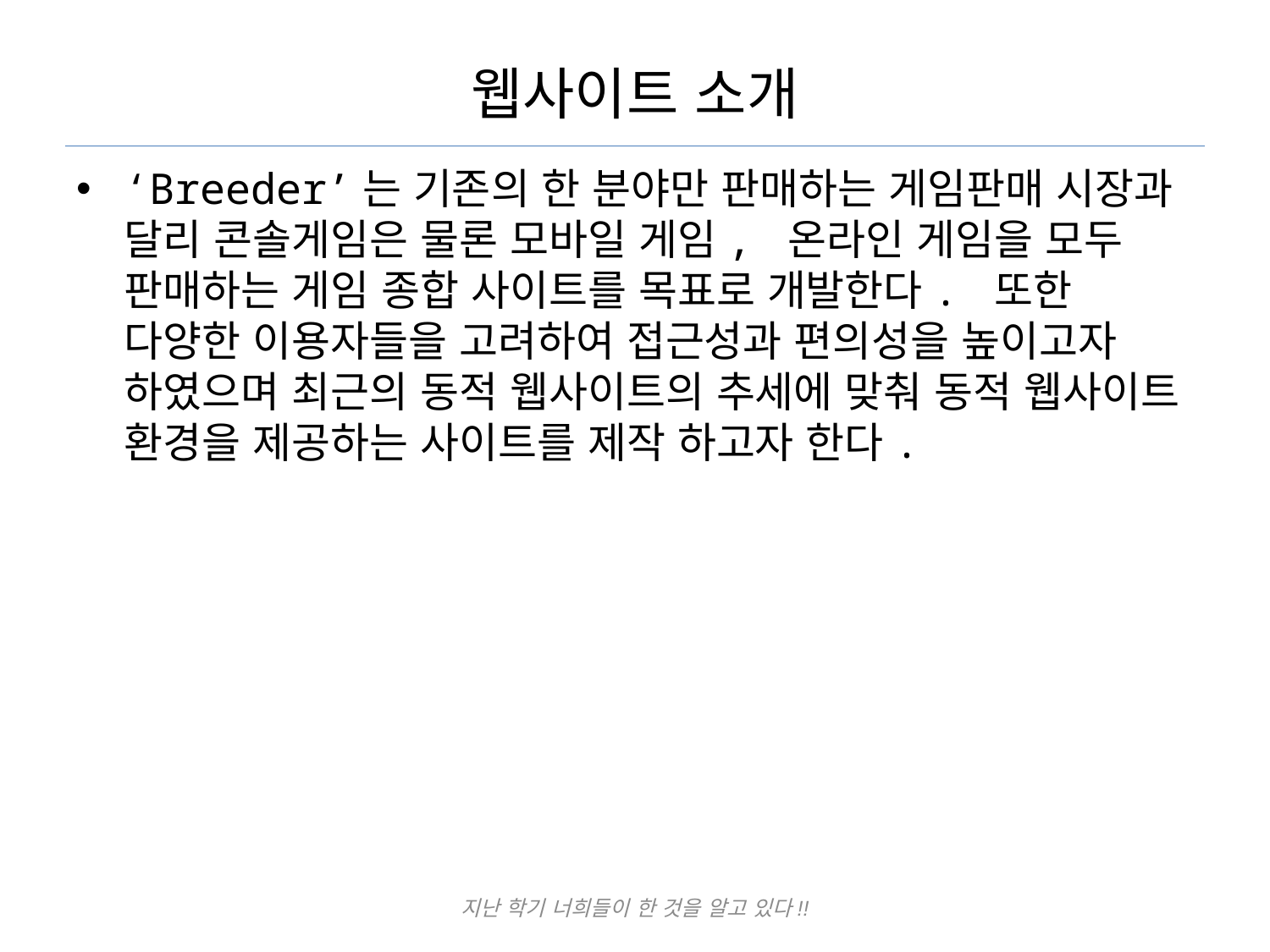

# 웹사이트 소개

‘Breeder’는 기존의 한 분야만 판매하는 게임판매 시장과 달리 콘솔게임은 물론 모바일 게임, 온라인 게임을 모두 판매하는 게임 종합 사이트를 목표로 개발한다. 또한 다양한 이용자들을 고려하여 접근성과 편의성을 높이고자 하였으며 최근의 동적 웹사이트의 추세에 맞춰 동적 웹사이트 환경을 제공하는 사이트를 제작 하고자 한다.
지난 학기 너희들이 한 것을 알고 있다!!